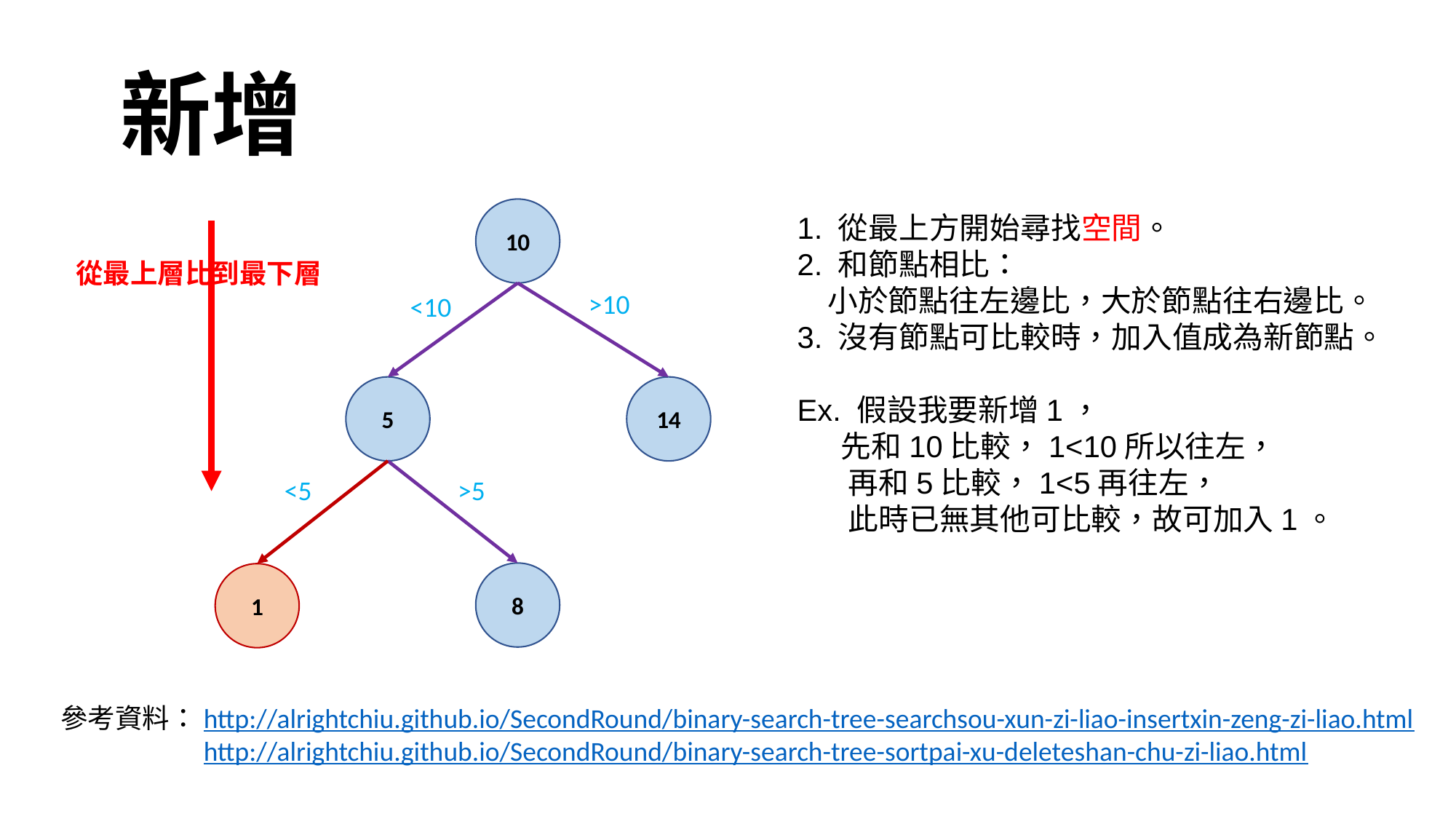

# 新增
10
1. 從最上方開始尋找空間。
2. 和節點相比：
　小於節點往左邊比，大於節點往右邊比。
3. 沒有節點可比較時，加入值成為新節點。

Ex. 假設我要新增1，
　  先和10比較，1<10所以往左，
  　再和5比較，1<5再往左，
  　此時已無其他可比較，故可加入1。

從最上層比到最下層
>10
<10
5
14
<5
>5
8
1
參考資料：http://alrightchiu.github.io/SecondRound/binary-search-tree-searchsou-xun-zi-liao-insertxin-zeng-zi-liao.html
　　　　　http://alrightchiu.github.io/SecondRound/binary-search-tree-sortpai-xu-deleteshan-chu-zi-liao.html